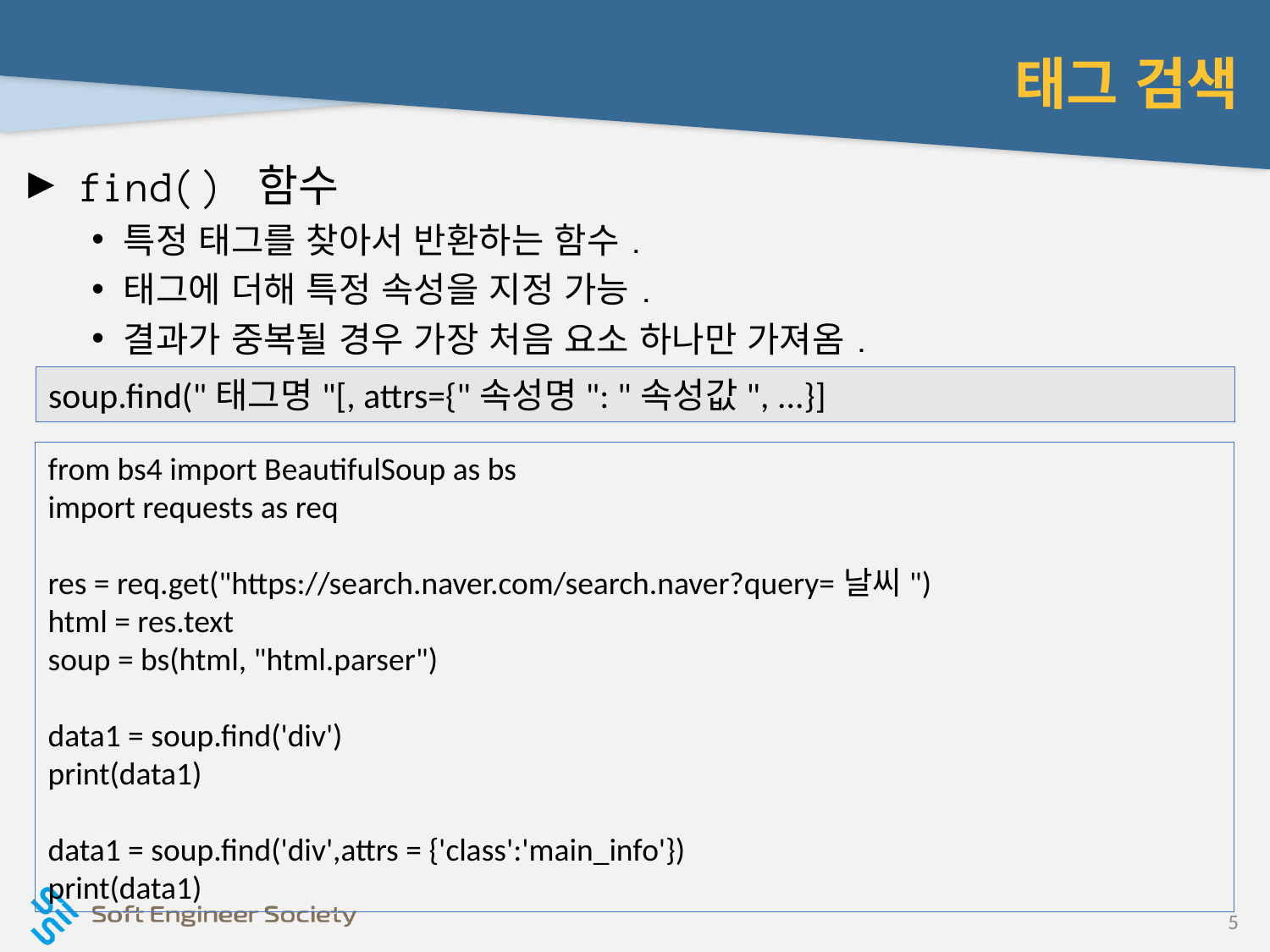

# 태그 검색
find() 함수
특정 태그를 찾아서 반환하는 함수.
태그에 더해 특정 속성을 지정 가능.
결과가 중복될 경우 가장 처음 요소 하나만 가져옴.
soup.find("태그명"[, attrs={"속성명": "속성값", ...}]
from bs4 import BeautifulSoup as bs
import requests as req

res = req.get("https://search.naver.com/search.naver?query=날씨")
html = res.text
soup = bs(html, "html.parser")

data1 = soup.find('div')
print(data1)

data1 = soup.find('div',attrs = {'class':'main_info'})
print(data1)
5